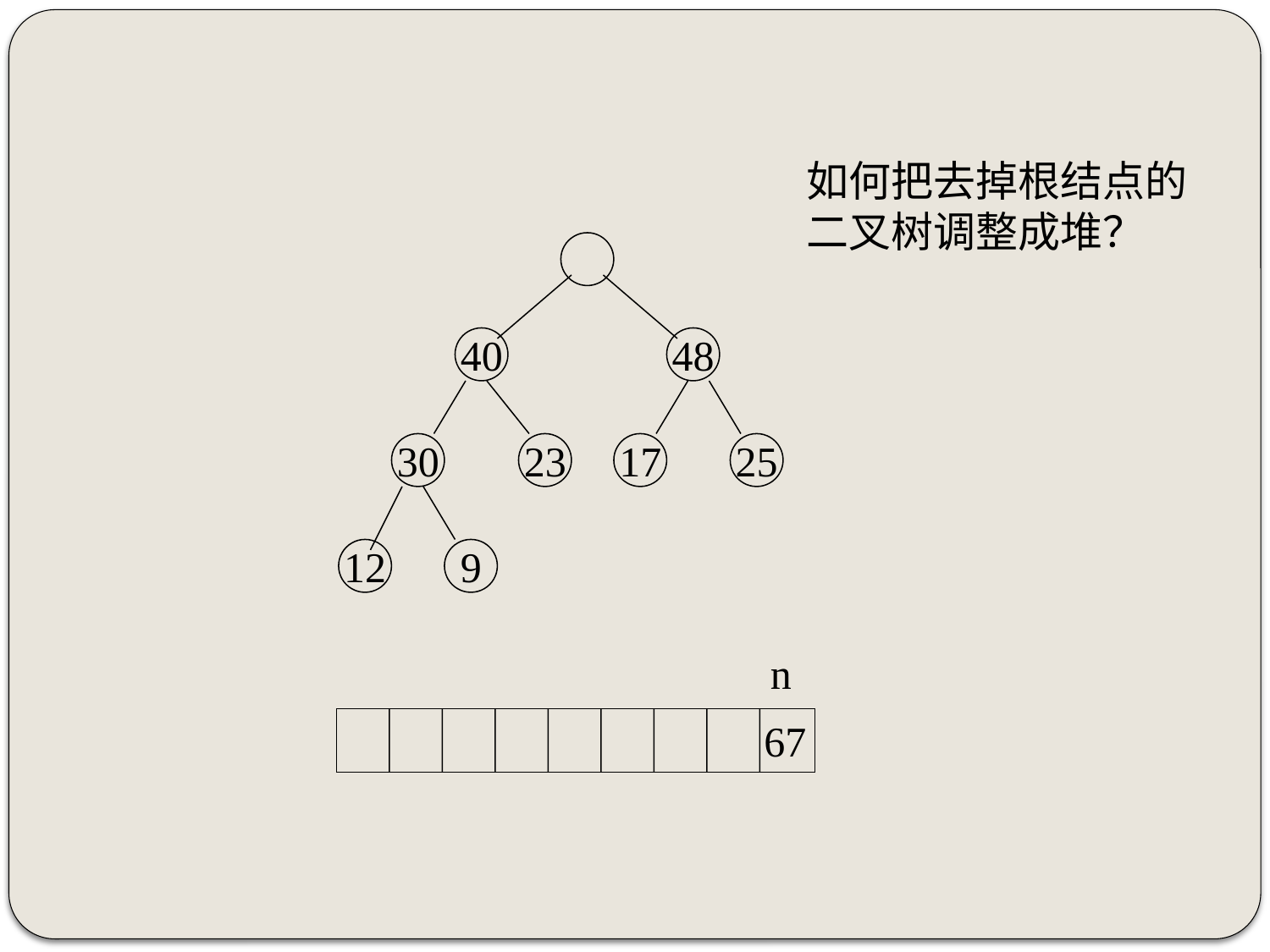

如何把去掉根结点的
二叉树调整成堆？

40
48

30
23
17
25

12
9
n

67